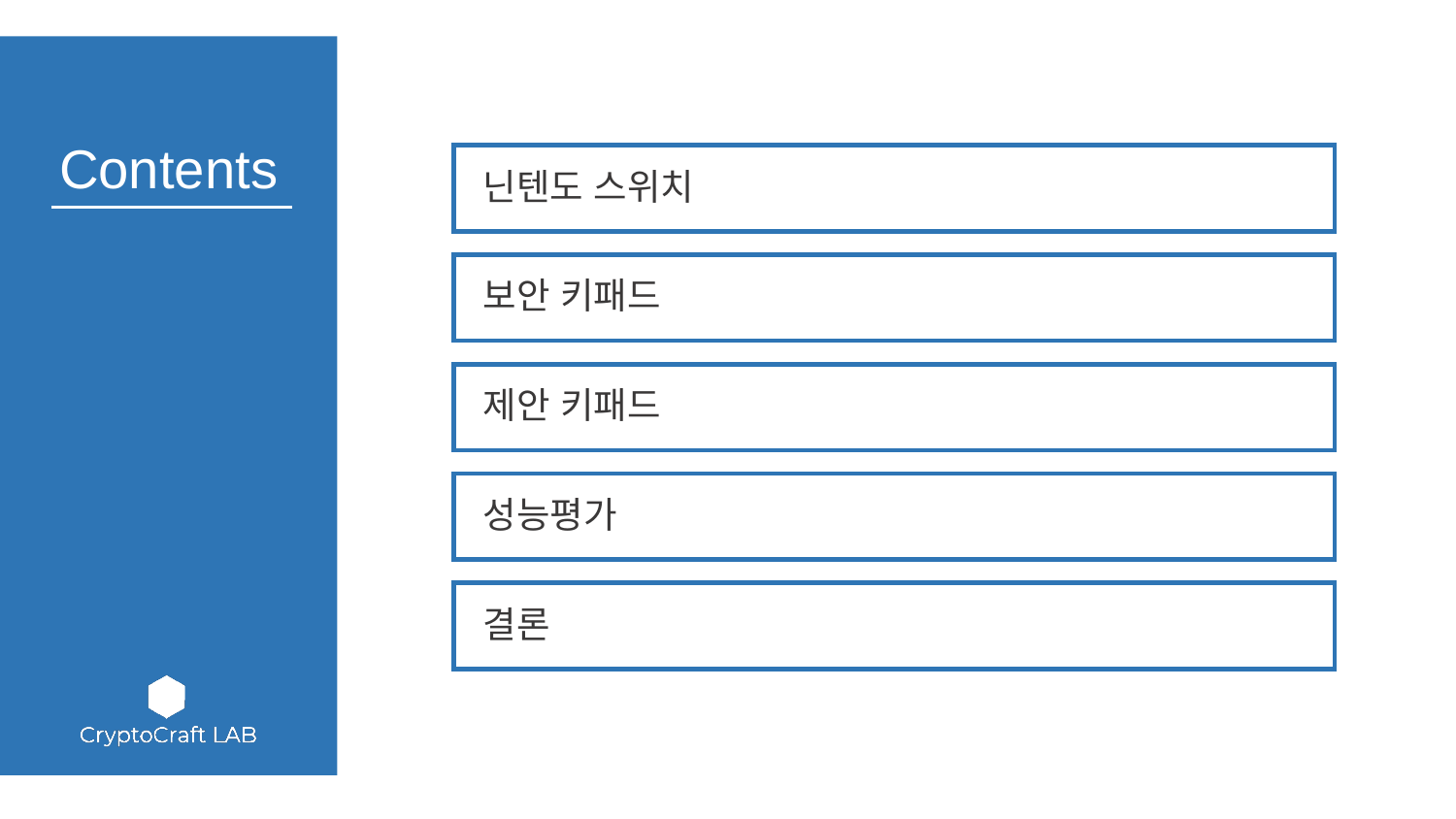

닌텐도 스위치
 보안 키패드
 제안 키패드
 성능평가
 결론